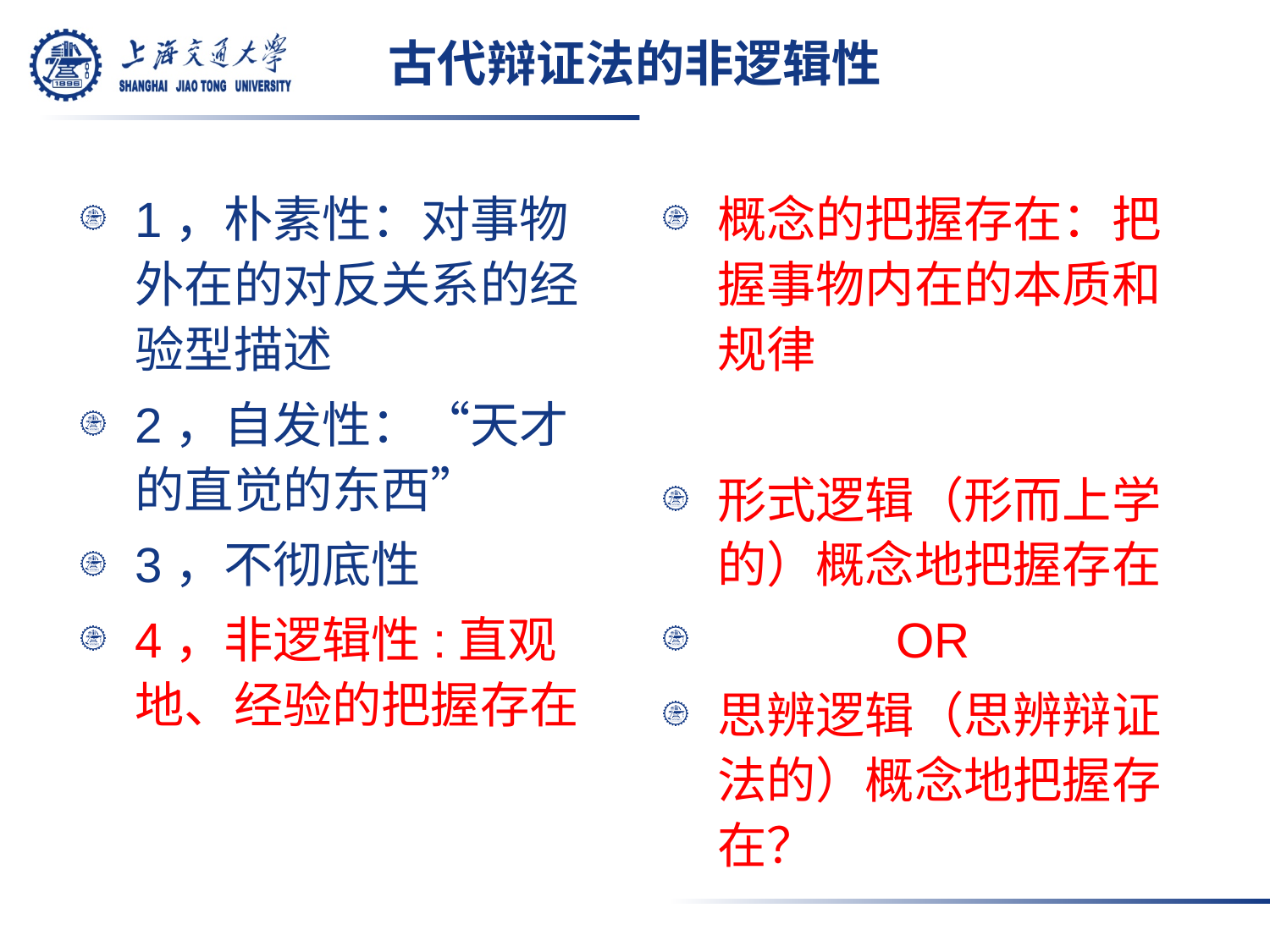

# 古代辩证法的非逻辑性
1，朴素性：对事物外在的对反关系的经验型描述
2，自发性：“天才的直觉的东西”
3，不彻底性
4，非逻辑性:直观地、经验的把握存在
概念的把握存在：把握事物内在的本质和规律

形式逻辑（形而上学的）概念地把握存在
             OR
思辨逻辑（思辨辩证法的）概念地把握存在？